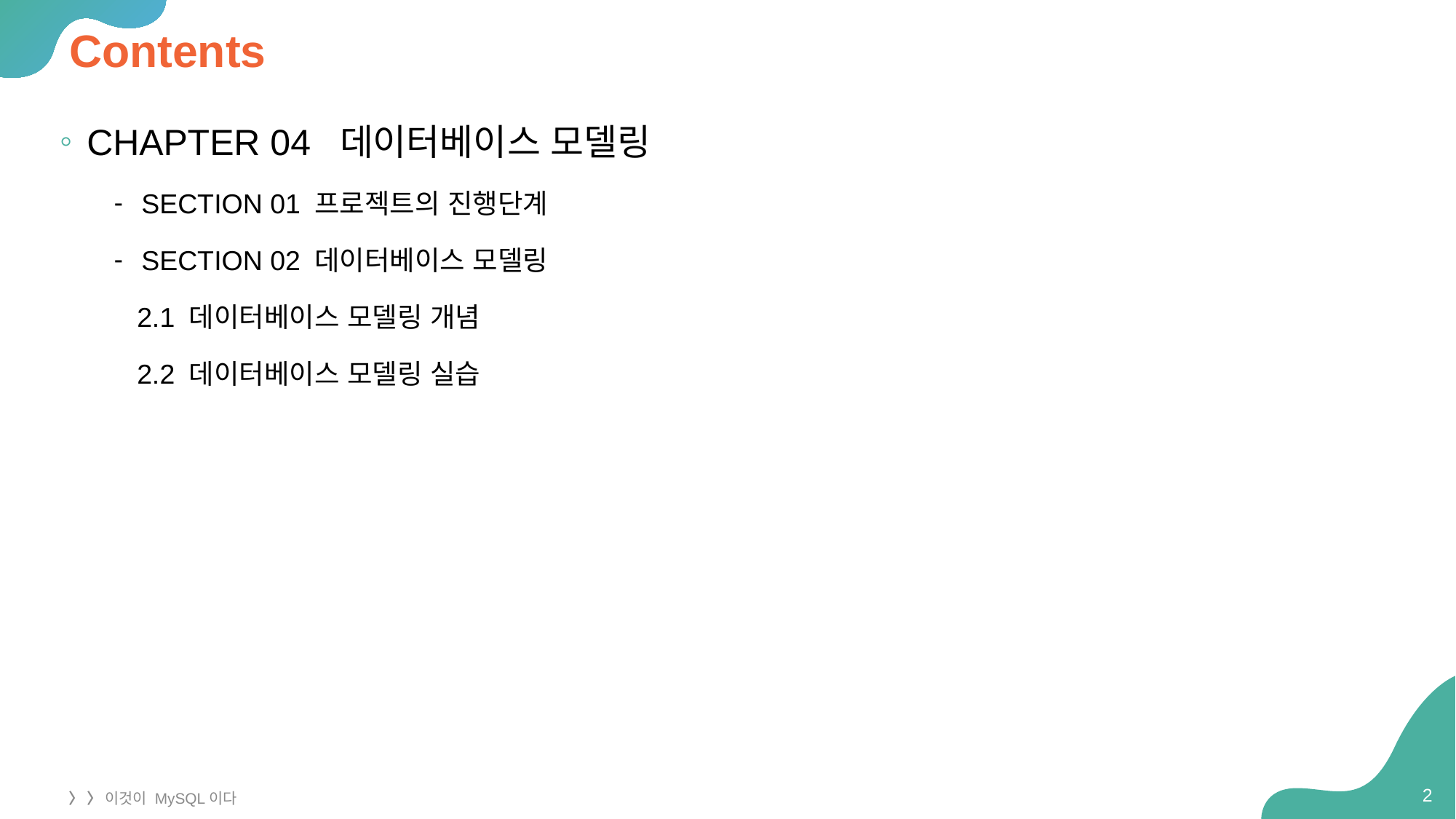

# Contents
CHAPTER 04  데이터베이스 모델링
SECTION 01 프로젝트의 진행단계
SECTION 02 데이터베이스 모델링
   2.1 데이터베이스 모델링 개념
   2.2 데이터베이스 모델링 실습
2
〉 〉 이것이 MySQL이다